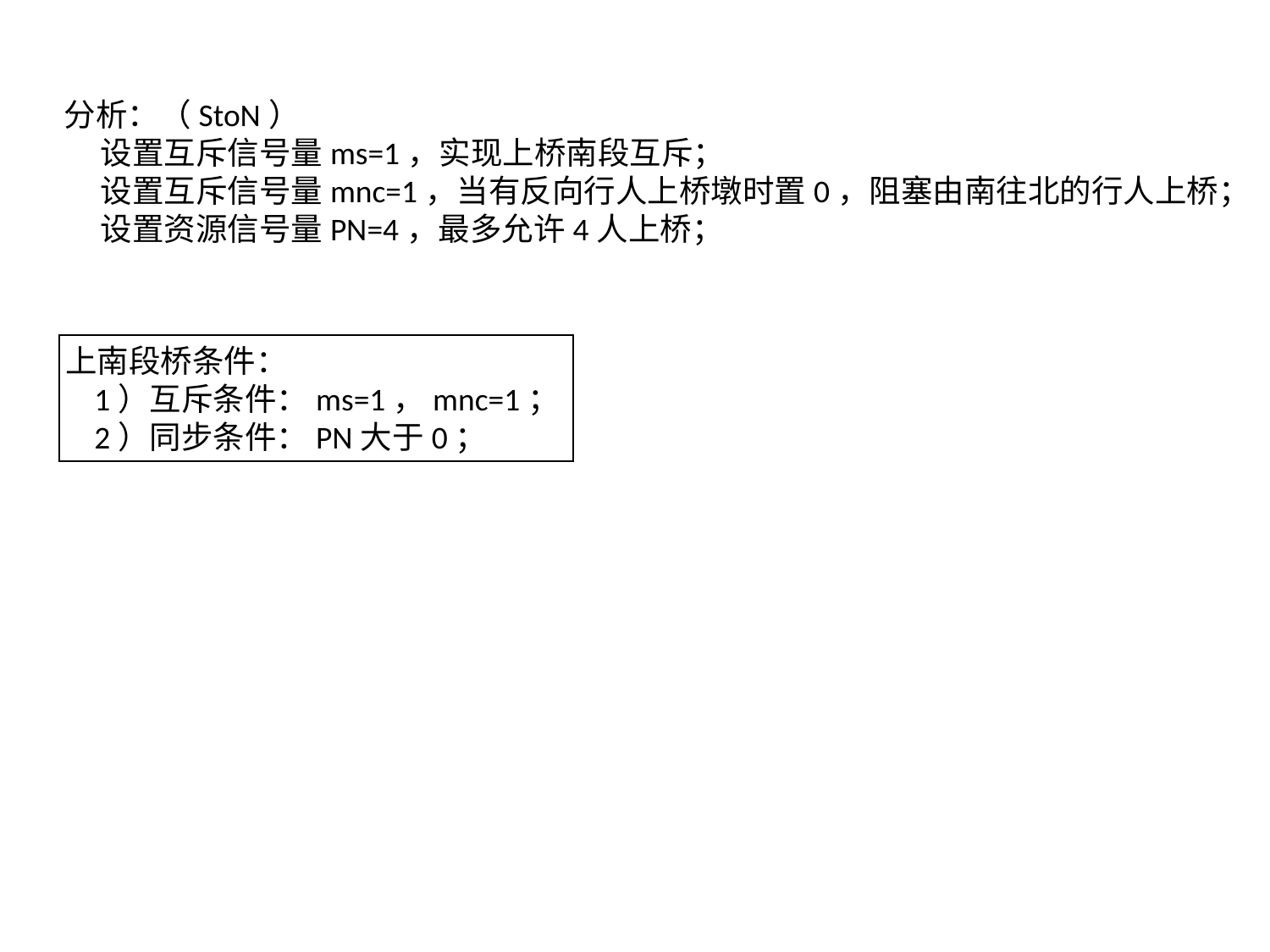

分析：（StoN）
    设置互斥信号量ms=1，实现上桥南段互斥；
    设置互斥信号量mnc=1，当有反向行人上桥墩时置0，阻塞由南往北的行人上桥；
    设置资源信号量PN=4，最多允许4人上桥；

上南段桥条件：
    1）互斥条件：ms=1，mnc=1；
    2）同步条件：PN大于0；